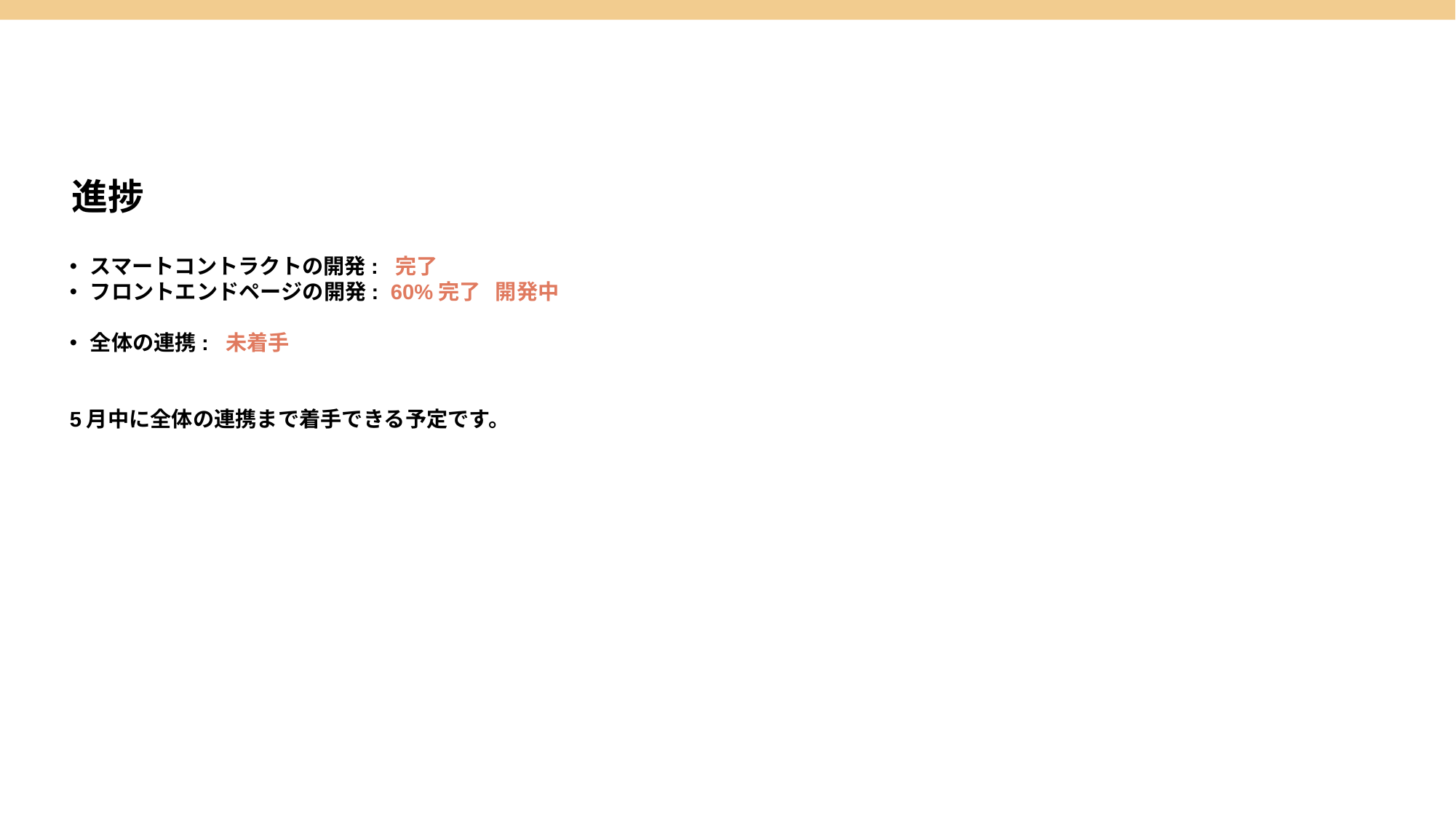

# 進捗
スマートコントラクトの開発:  完了
フロントエンドページの開発:  60%完了   開発中

全体の連携:  未着手

5月中に全体の連携まで着手できる予定です。